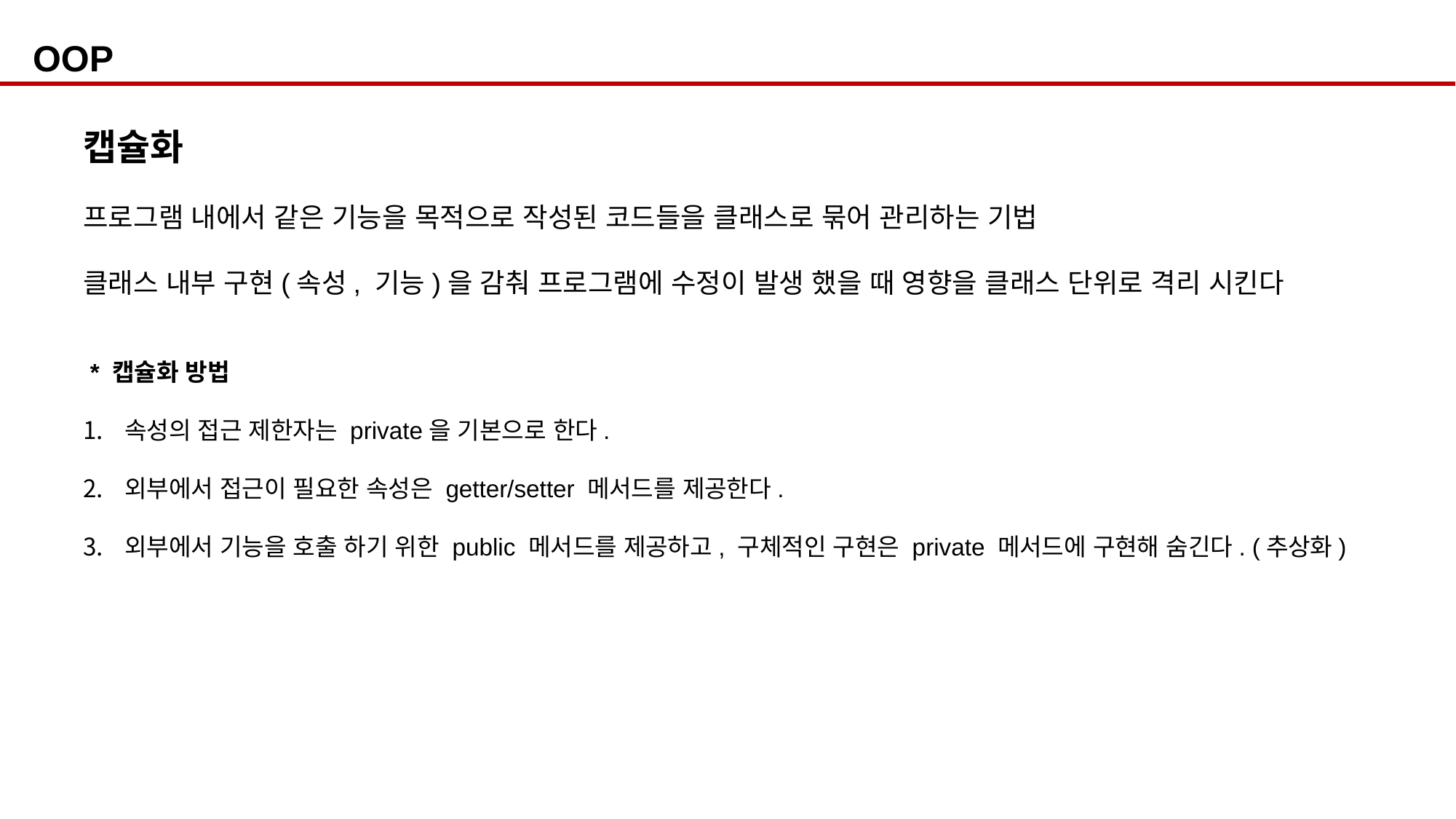

OOP
캡슐화

프로그램 내에서 같은 기능을 목적으로 작성된 코드들을 클래스로 묶어 관리하는 기법

클래스 내부 구현(속성, 기능)을 감춰 프로그램에 수정이 발생 했을 때 영향을 클래스 단위로 격리 시킨다

 * 캡슐화 방법

속성의 접근 제한자는 private을 기본으로 한다.

외부에서 접근이 필요한 속성은 getter/setter 메서드를 제공한다.

외부에서 기능을 호출 하기 위한 public 메서드를 제공하고, 구체적인 구현은 private 메서드에 구현해 숨긴다. (추상화)